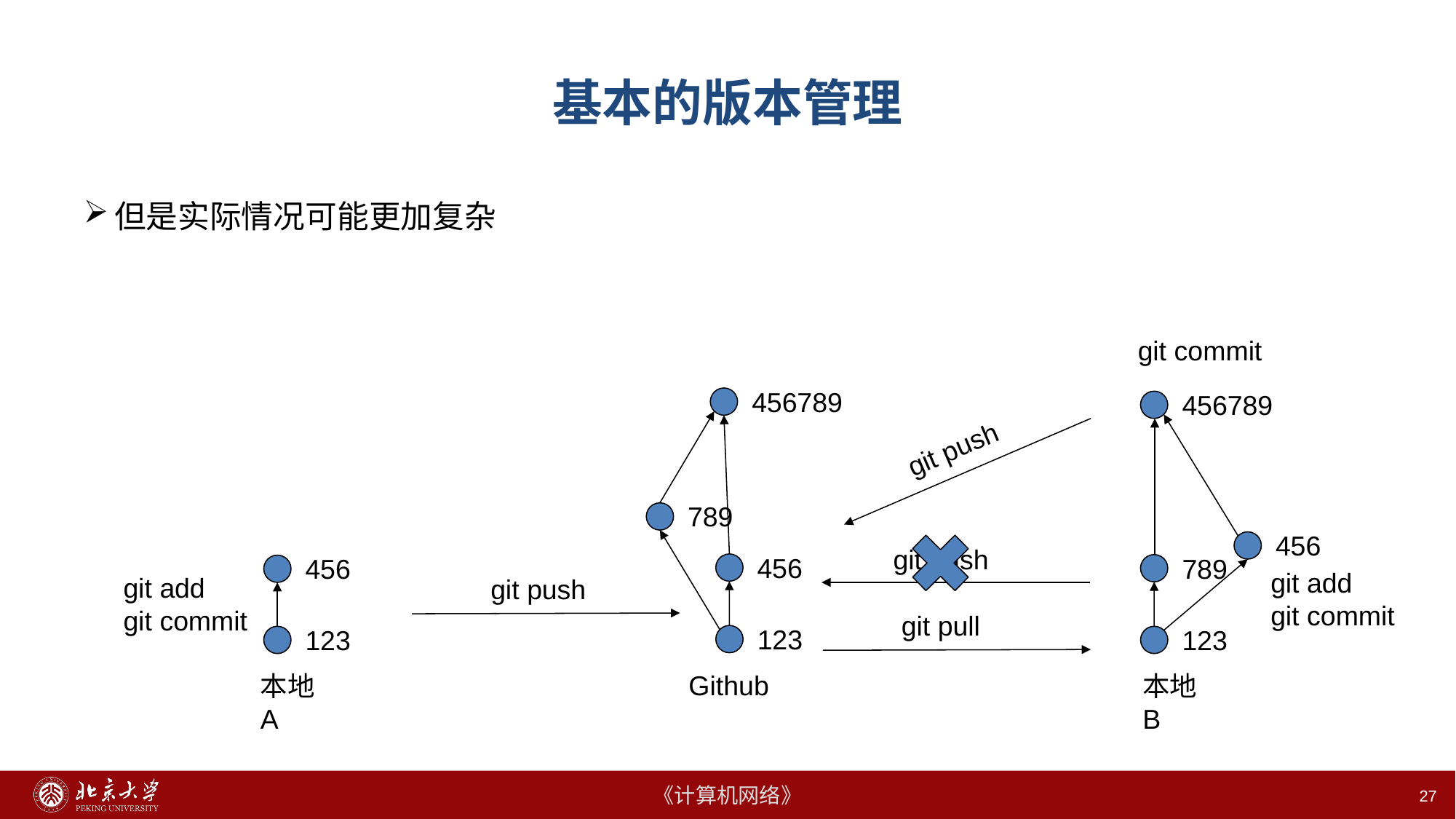

# 基本的版本管理
但是实际情况可能更加复杂
git commit
456789
456789

git push
789

456

git push
456
789
456

git add
git commit
git add
git commit
git push
git pull
123
123
123

Github
本地A
本地B
27